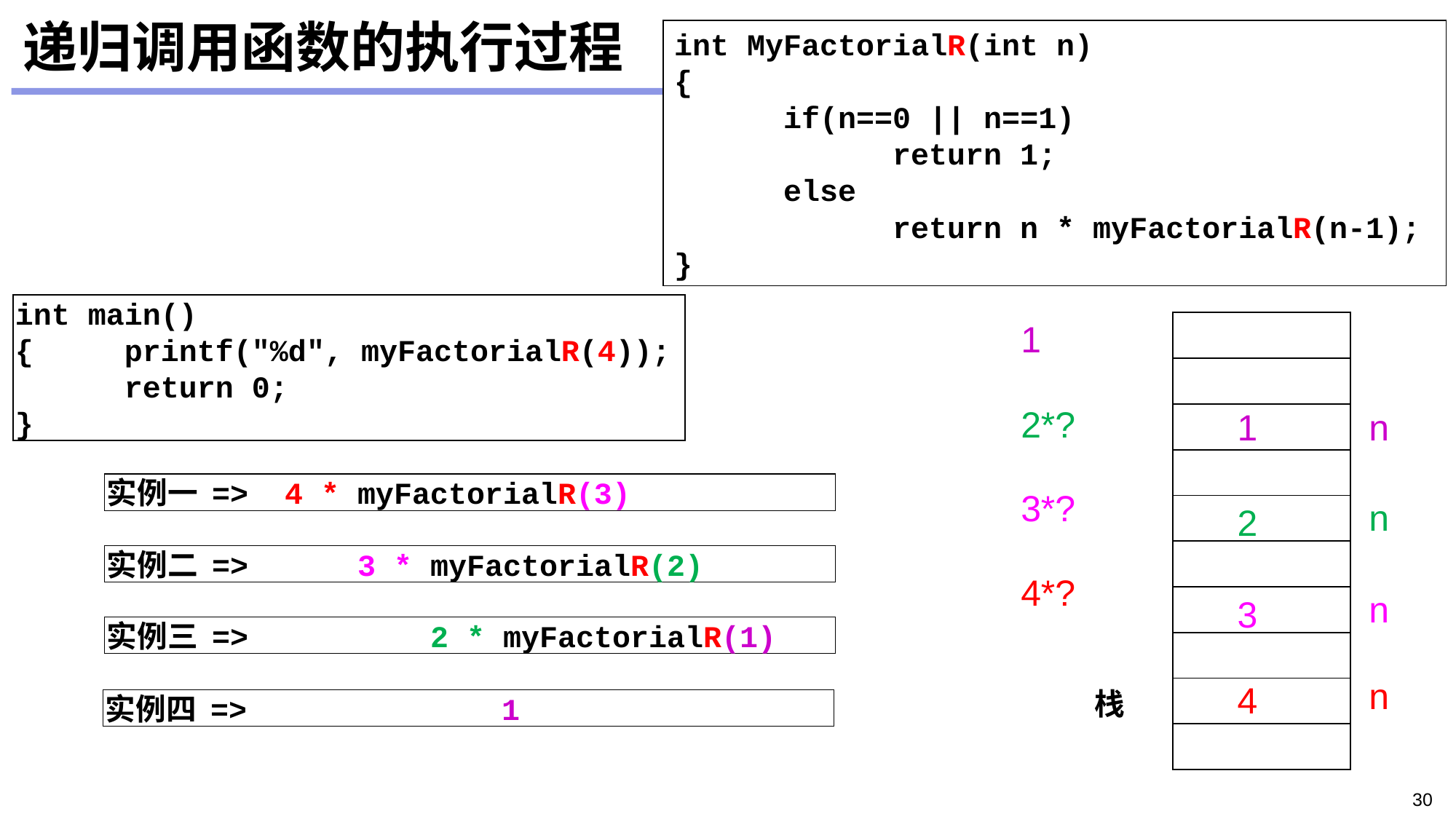

# 递归调用函数的执行过程
int MyFactorialR(int n)
{
	if(n==0 || n==1)
		return 1;
	else
		return n * myFactorialR(n-1);
}
int main()
{	printf("%d", myFactorialR(4));
	return 0;
}
 1

栈
 2*?
1
n
实例一 =>  4 * myFactorialR(3)
 3*?
n
2
实例二 =>      3 * myFactorialR(2)
 4*?
n
3
实例三 =>          2 * myFactorialR(1)
n
4

实例四 =>              1

30